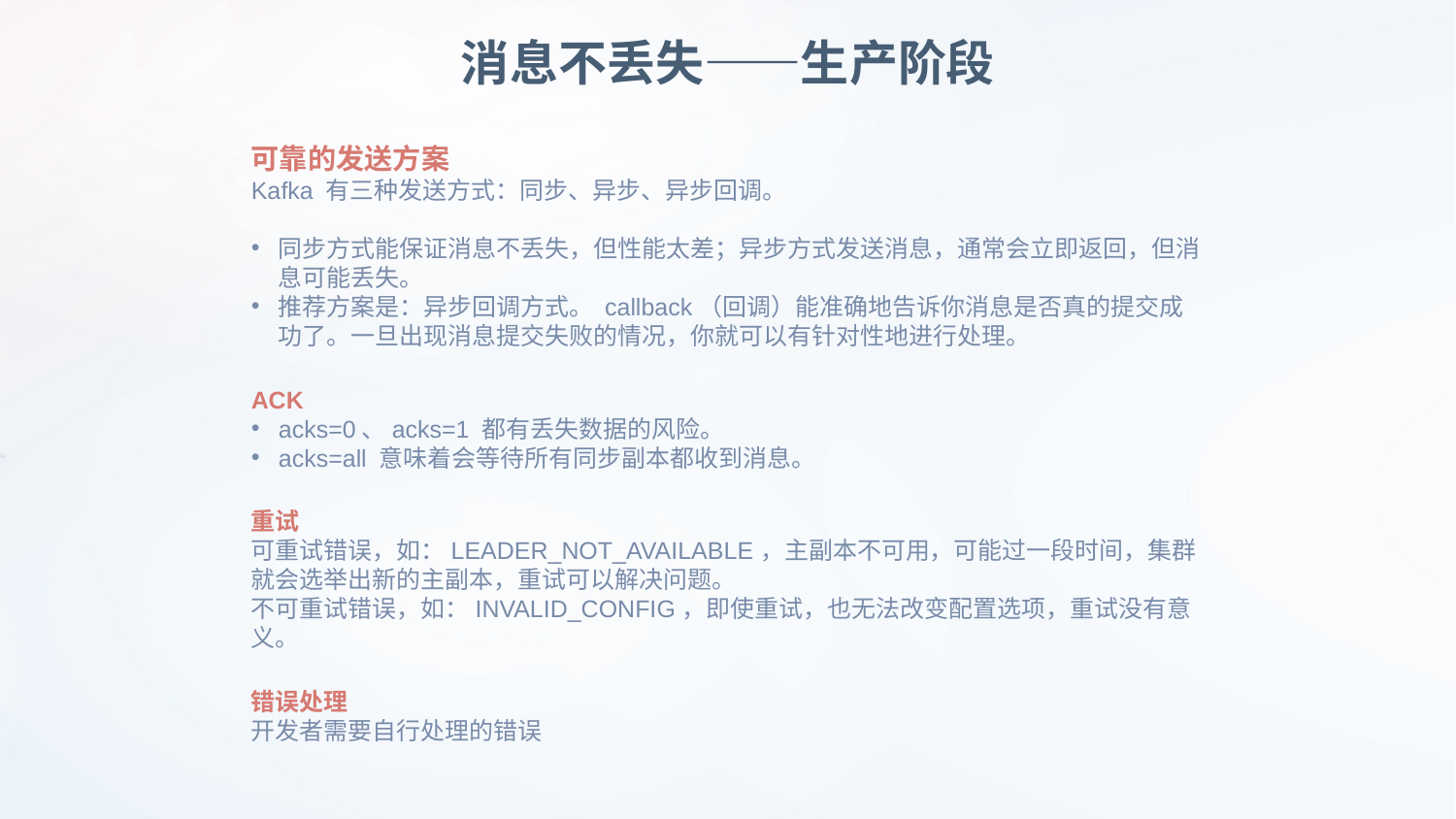

消息不丢失——生产阶段
可靠的发送方案
Kafka 有三种发送方式：同步、异步、异步回调。

同步方式能保证消息不丢失，但性能太差；异步方式发送消息，通常会立即返回，但消息可能丢失。
推荐方案是：异步回调方式。 callback（回调）能准确地告诉你消息是否真的提交成功了。一旦出现消息提交失败的情况，你就可以有针对性地进行处理。

ACK
acks=0、acks=1 都有丢失数据的风险。
acks=all 意味着会等待所有同步副本都收到消息。

重试
可重试错误，如：LEADER_NOT_AVAILABLE，主副本不可用，可能过一段时间，集群就会选举出新的主副本，重试可以解决问题。
不可重试错误，如：INVALID_CONFIG，即使重试，也无法改变配置选项，重试没有意义。

错误处理
开发者需要自行处理的错误